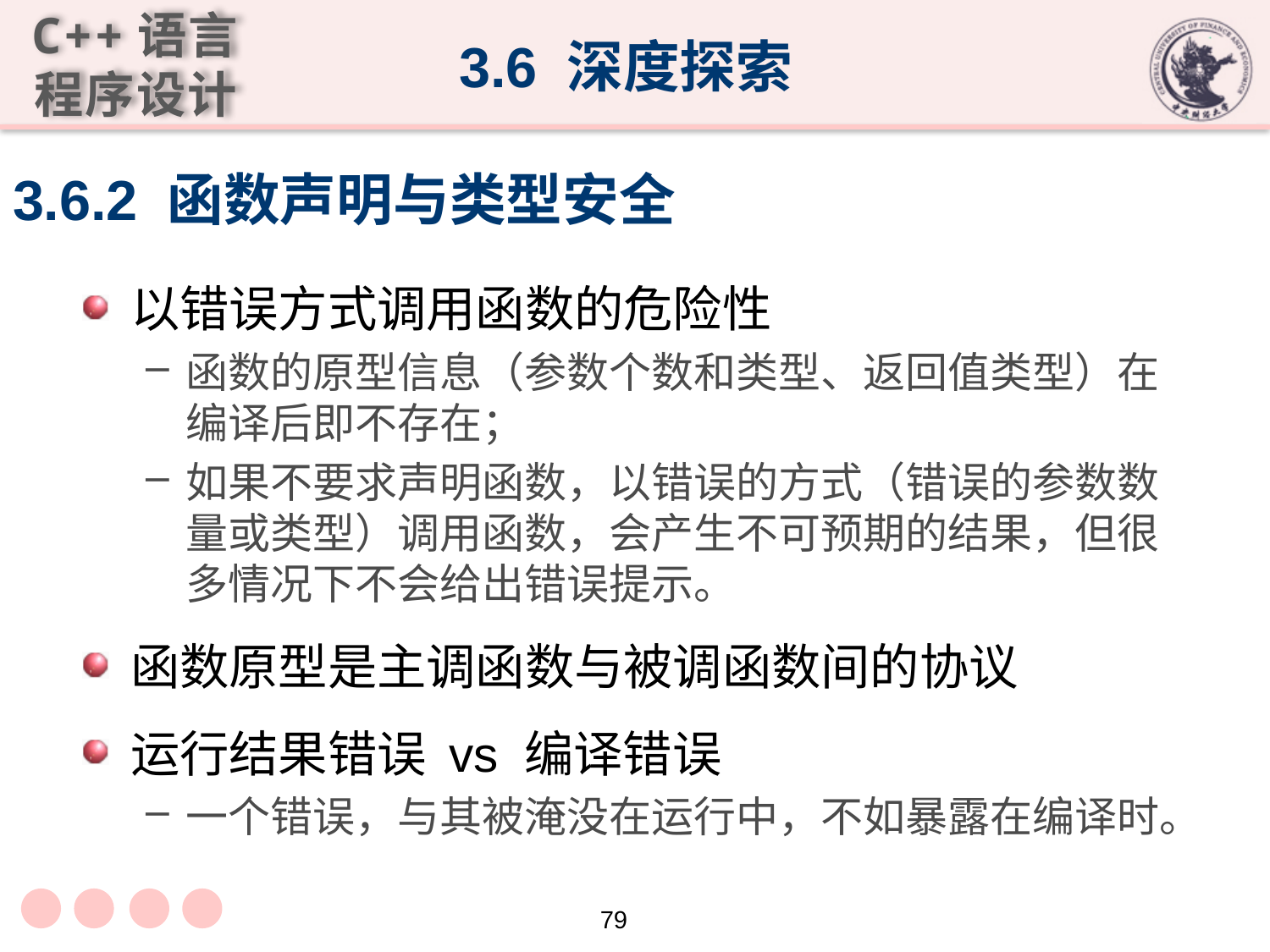

3.6 深度探索
# 3.6.2 函数声明与类型安全
以错误方式调用函数的危险性
函数的原型信息（参数个数和类型、返回值类型）在编译后即不存在；
如果不要求声明函数，以错误的方式（错误的参数数量或类型）调用函数，会产生不可预期的结果，但很多情况下不会给出错误提示。
函数原型是主调函数与被调函数间的协议
运行结果错误 vs 编译错误
一个错误，与其被淹没在运行中，不如暴露在编译时。
79